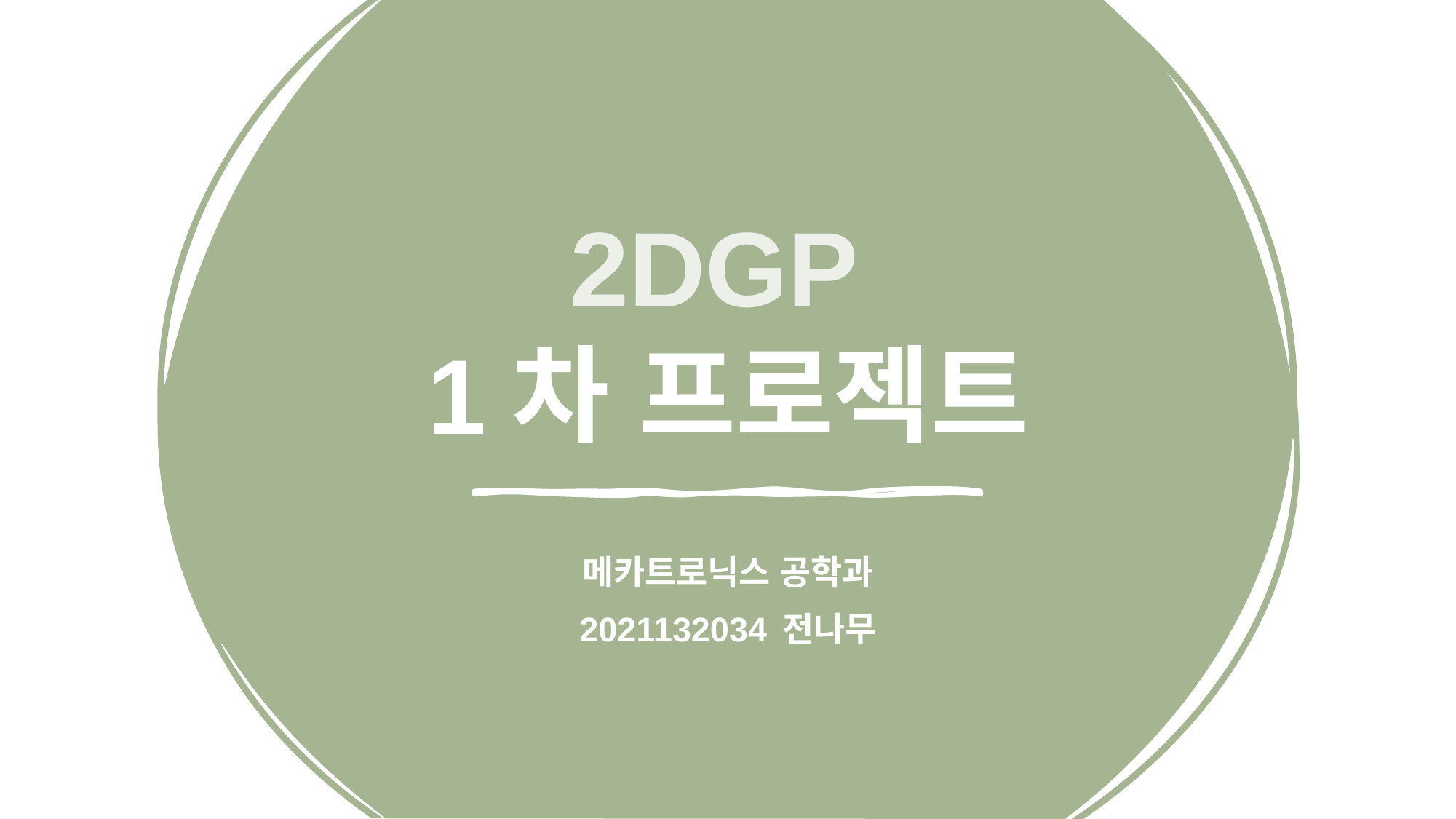

# 2DGP 1차 프로젝트
메카트로닉스 공학과
2021132034 전나무